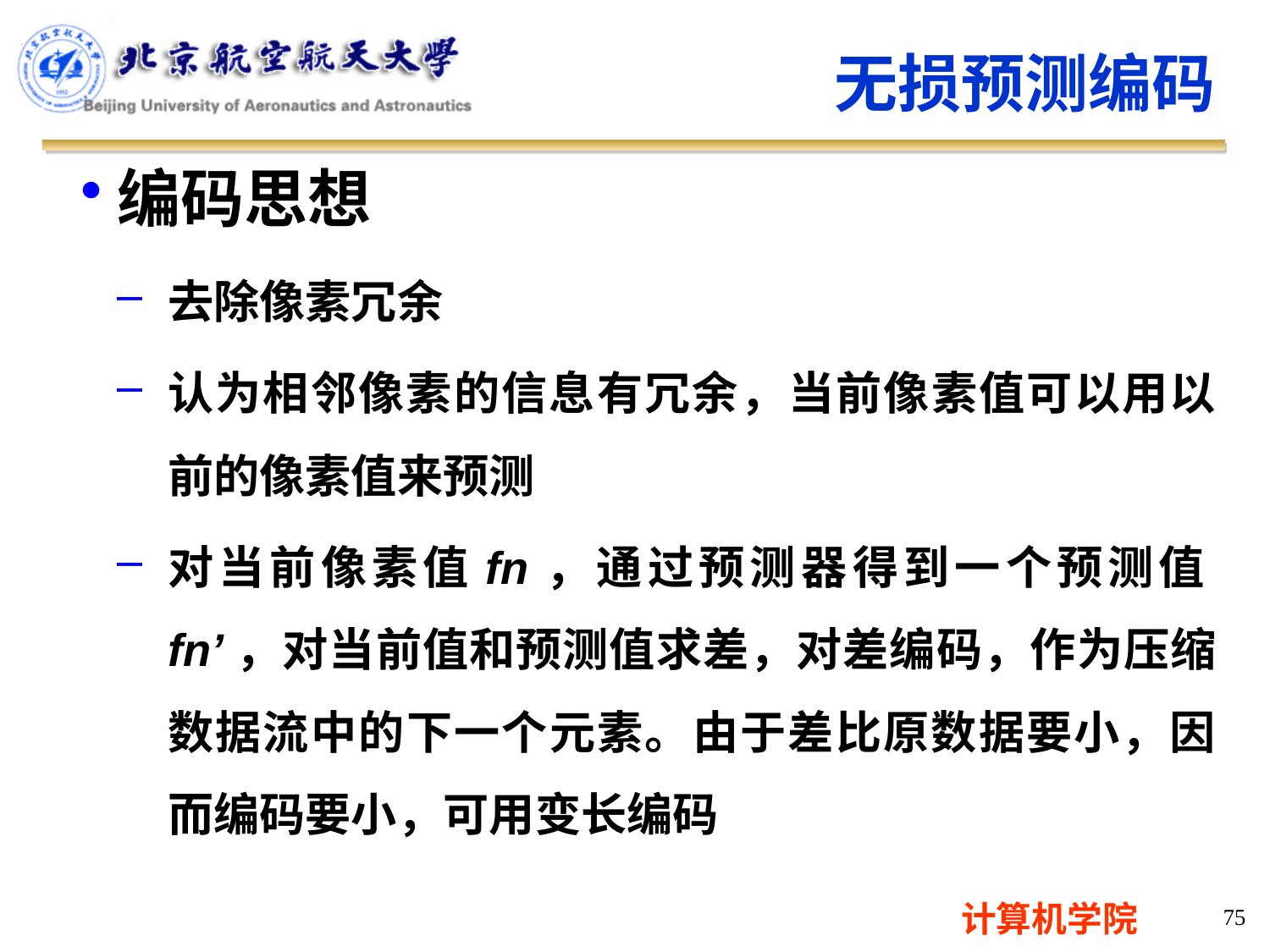

无损预测编码
编码思想
去除像素冗余
认为相邻像素的信息有冗余，当前像素值可以用以前的像素值来预测
对当前像素值fn，通过预测器得到一个预测值fn’，对当前值和预测值求差，对差编码，作为压缩数据流中的下一个元素。由于差比原数据要小，因而编码要小，可用变长编码
75